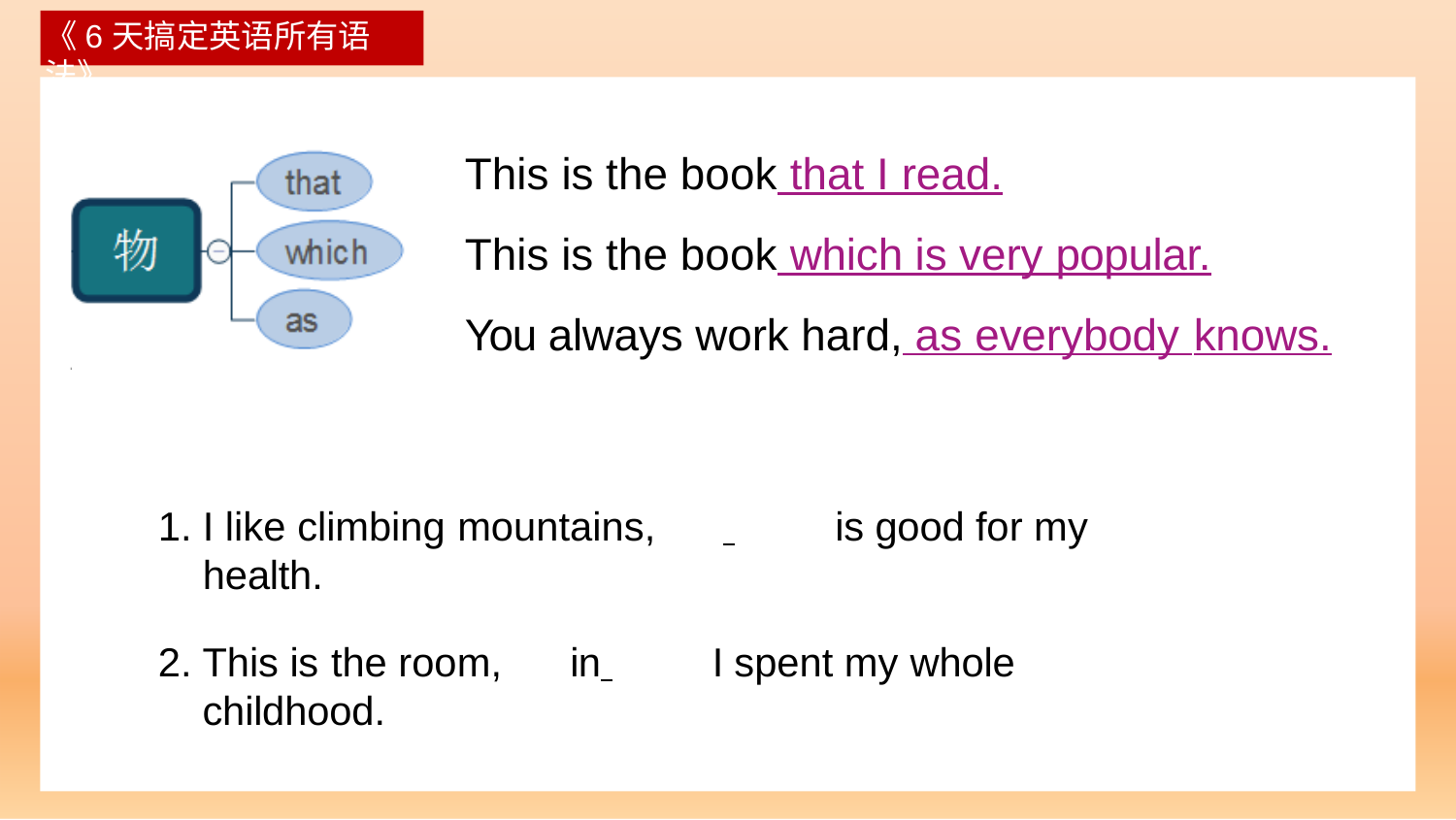

《6天搞定英语所有语法》
# This is the book that I read.

This is the book which is very popular.
You always work hard, as everybody knows.
I like climbing mountains,	 	is good for my health.
This is the room,	in 	I spent my whole childhood.